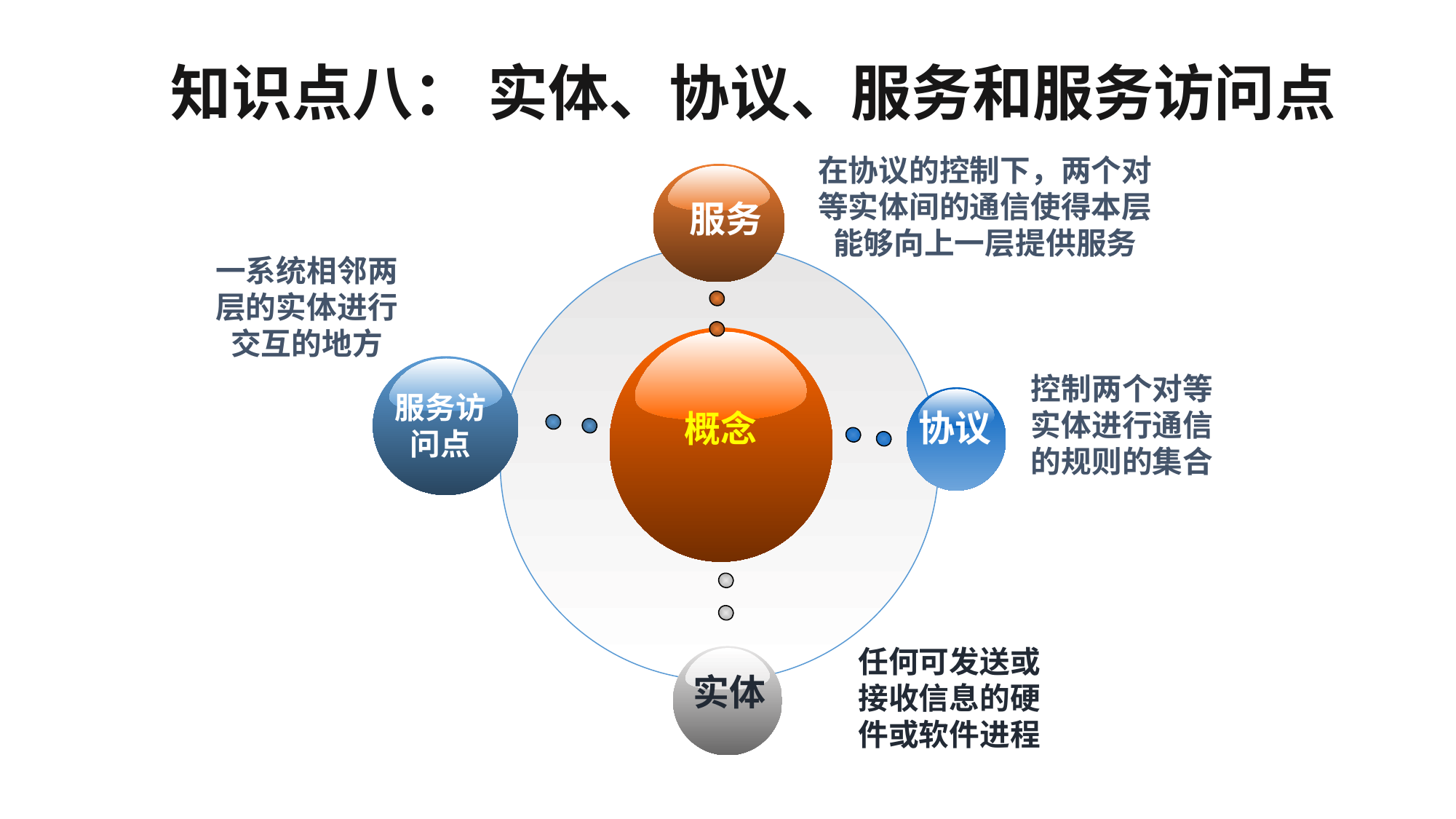

wps.cn/moban
知识点八： 实体、协议、服务和服务访问点
在协议的控制下，两个对等实体间的通信使得本层能够向上一层提供服务

服务

一系统相邻两层的实体进行交互的地方

服务访问点

概念
控制两个对等实体进行通信的规则的集合

协议

任何可发送或接收信息的硬件或软件进程

实体